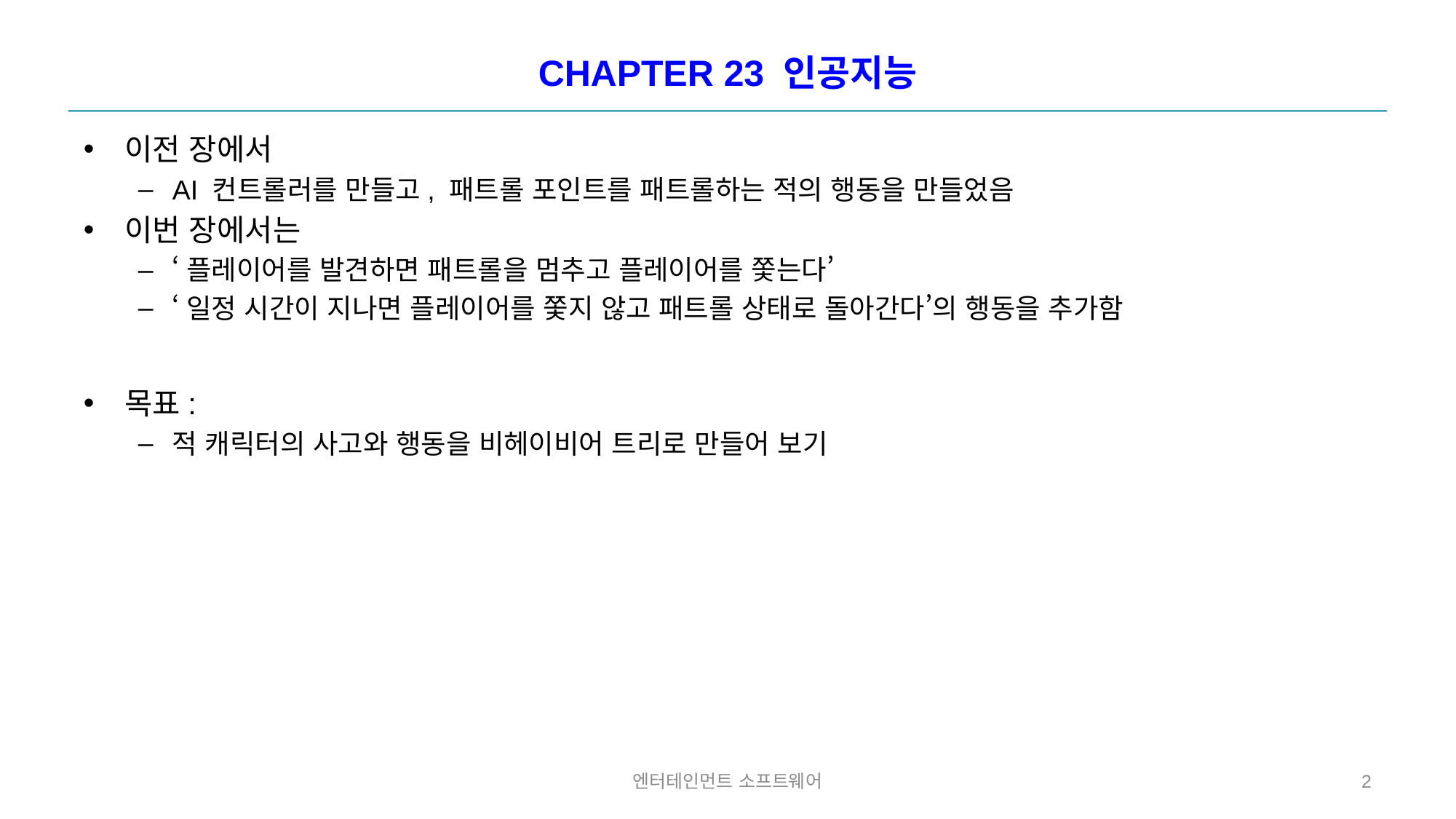

# CHAPTER 23 인공지능
이전 장에서
AI 컨트롤러를 만들고, 패트롤 포인트를 패트롤하는 적의 행동을 만들었음
이번 장에서는
‘플레이어를 발견하면 패트롤을 멈추고 플레이어를 쫓는다’
‘일정 시간이 지나면 플레이어를 쫓지 않고 패트롤 상태로 돌아간다’의 행동을 추가함

목표:
적 캐릭터의 사고와 행동을 비헤이비어 트리로 만들어 보기

엔터테인먼트 소프트웨어
2